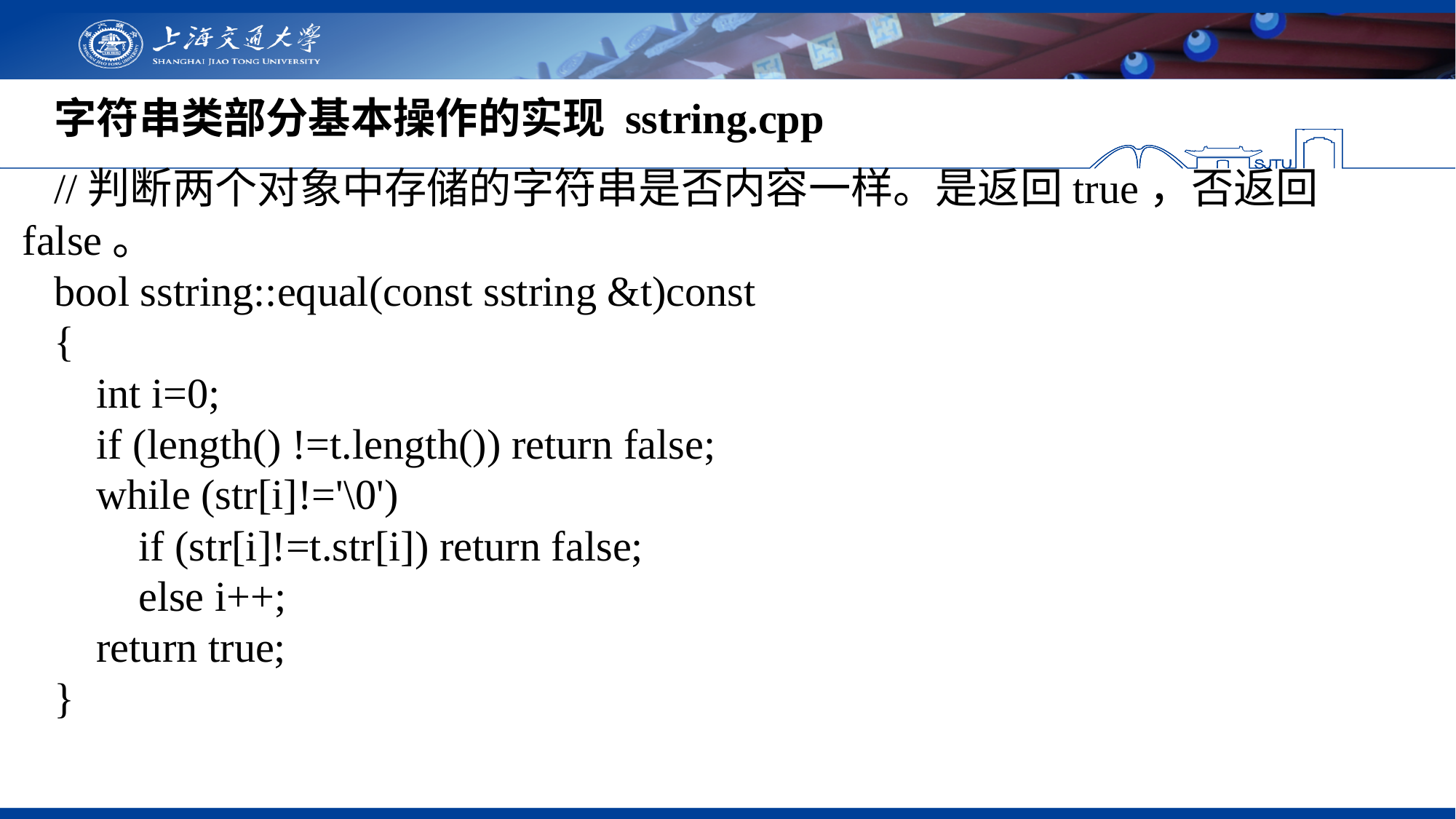

字符串类部分基本操作的实现 sstring.cpp

//判断两个对象中存储的字符串是否内容一样。是返回true，否返回false。
bool sstring::equal(const sstring &t)const
{
    int i=0;
    if (length() !=t.length()) return false;
    while (str[i]!='\0')
        if (str[i]!=t.str[i]) return false;
        else i++;
    return true;
}